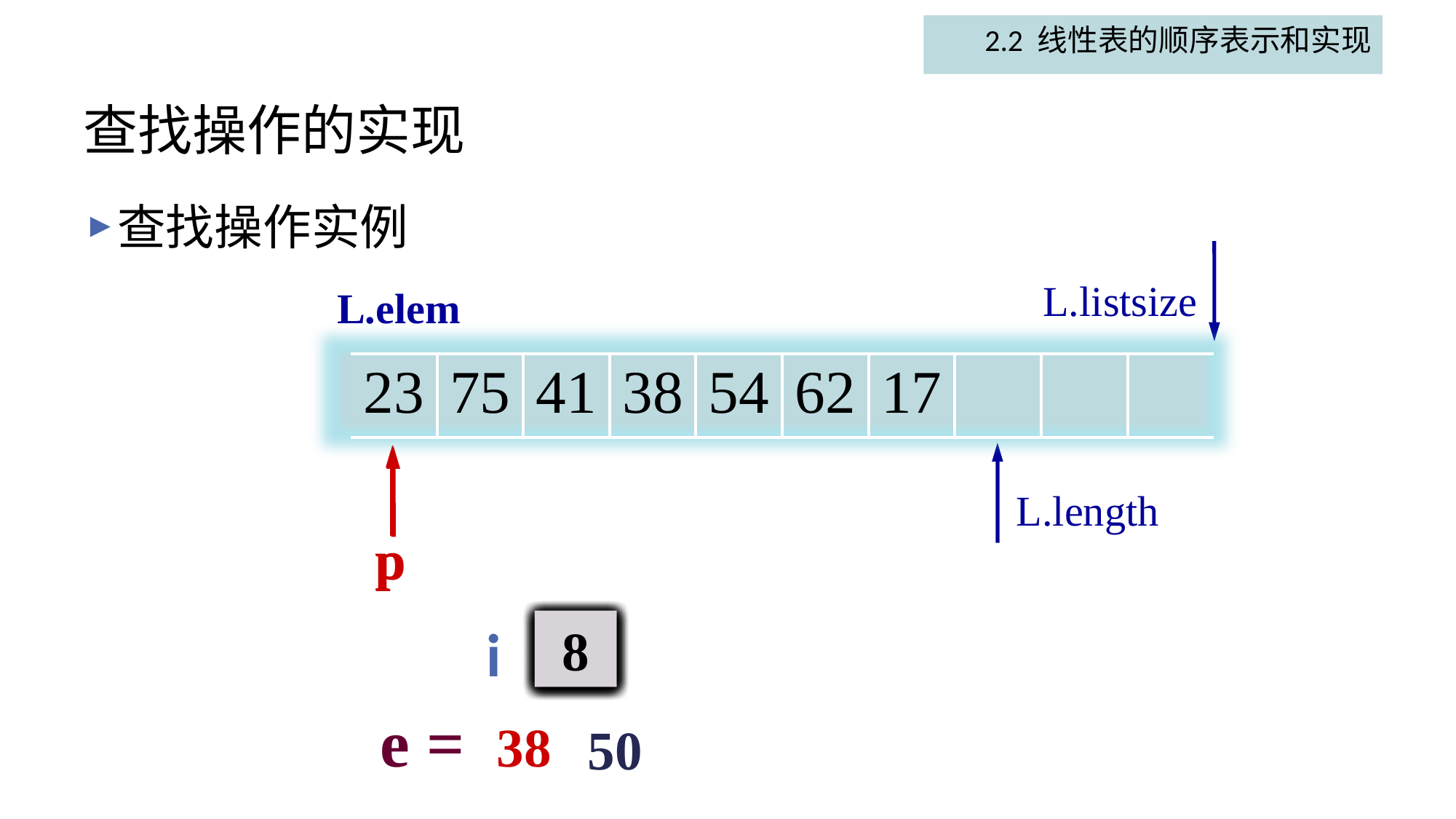

2.2 线性表的顺序表示和实现
# 查找操作的实现
查找操作实例

L.listsize
L.elem

| 23 | 75 | 41 | 38 | 54 | 62 | 17 |  |  |  |
| --- | --- | --- | --- | --- | --- | --- | --- | --- | --- |

L.length

p

p
i
1
2
3
4
1
8
e =
38
50